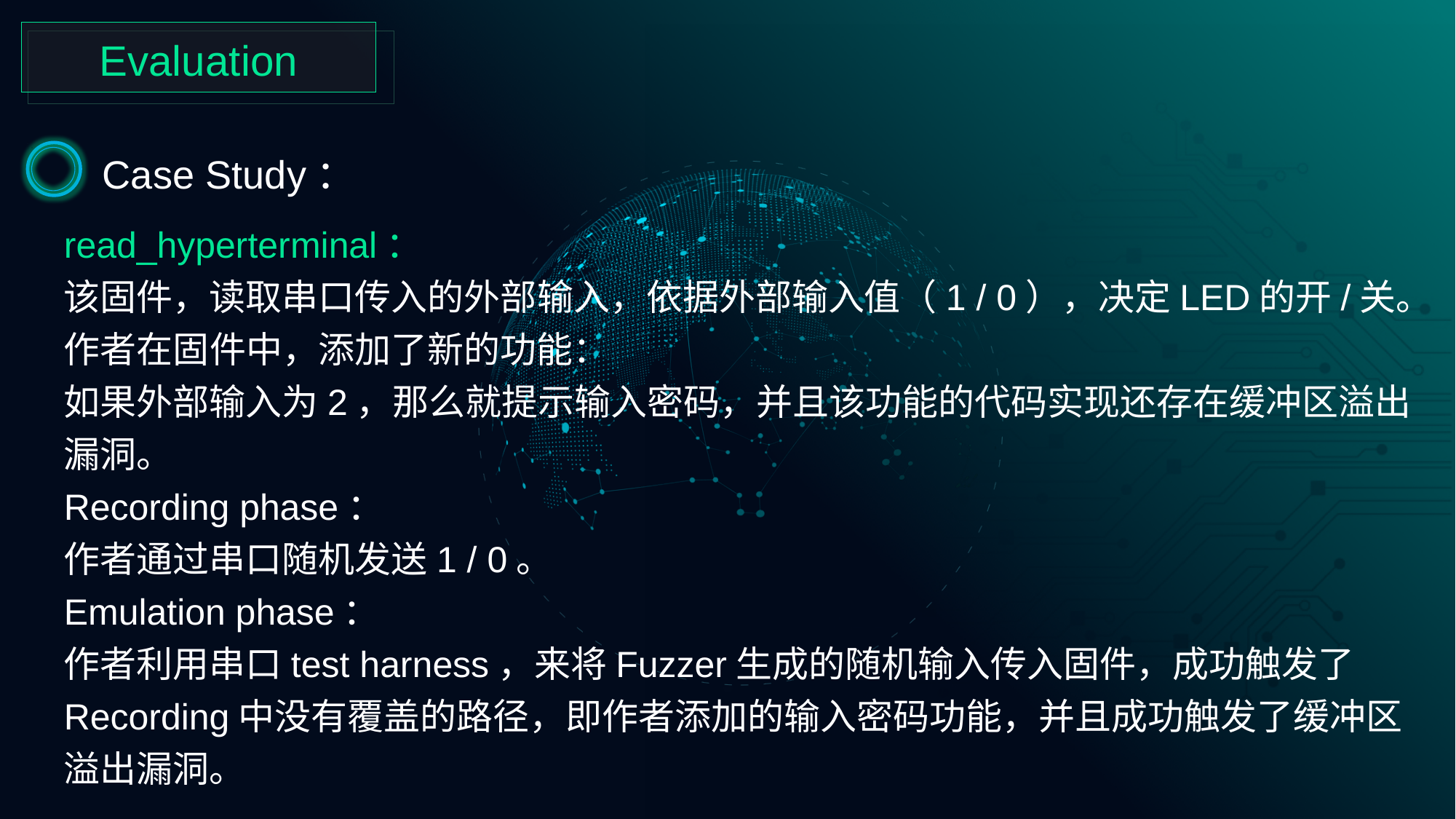

Evaluation

Case Study：
read_hyperterminal：
该固件，读取串口传入的外部输入，依据外部输入值（1 / 0），决定LED的开/关。
作者在固件中，添加了新的功能：
如果外部输入为2，那么就提示输入密码，并且该功能的代码实现还存在缓冲区溢出漏洞。
Recording phase：
作者通过串口随机发送1 / 0。
Emulation phase：
作者利用串口test harness，来将Fuzzer生成的随机输入传入固件，成功触发了Recording中没有覆盖的路径，即作者添加的输入密码功能，并且成功触发了缓冲区溢出漏洞。